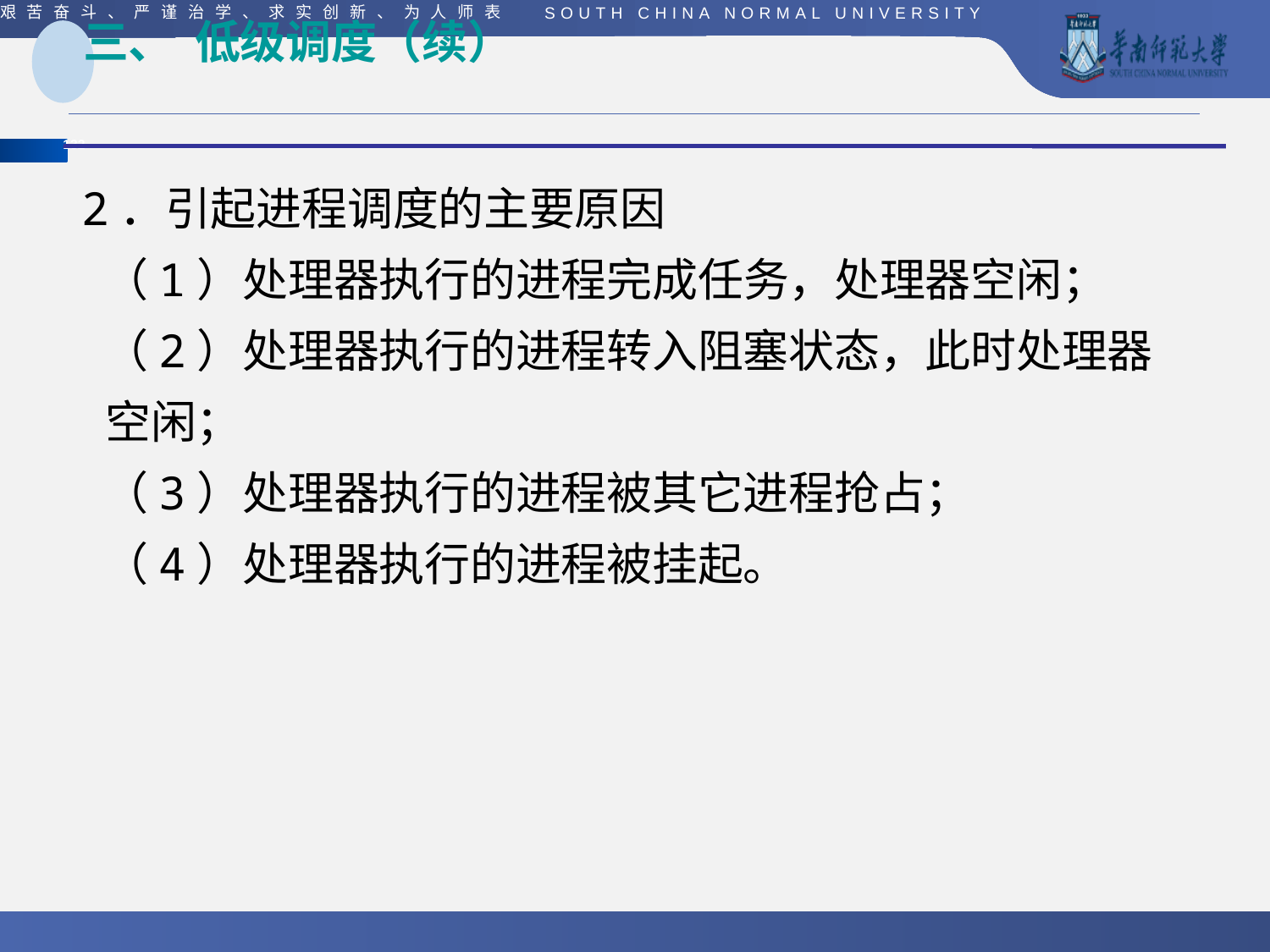

# 三、  低级调度（续）
2．引起进程调度的主要原因
 （1）处理器执行的进程完成任务，处理器空闲；
 （2）处理器执行的进程转入阻塞状态，此时处理器空闲；
 （3）处理器执行的进程被其它进程抢占；
 （4）处理器执行的进程被挂起。

132